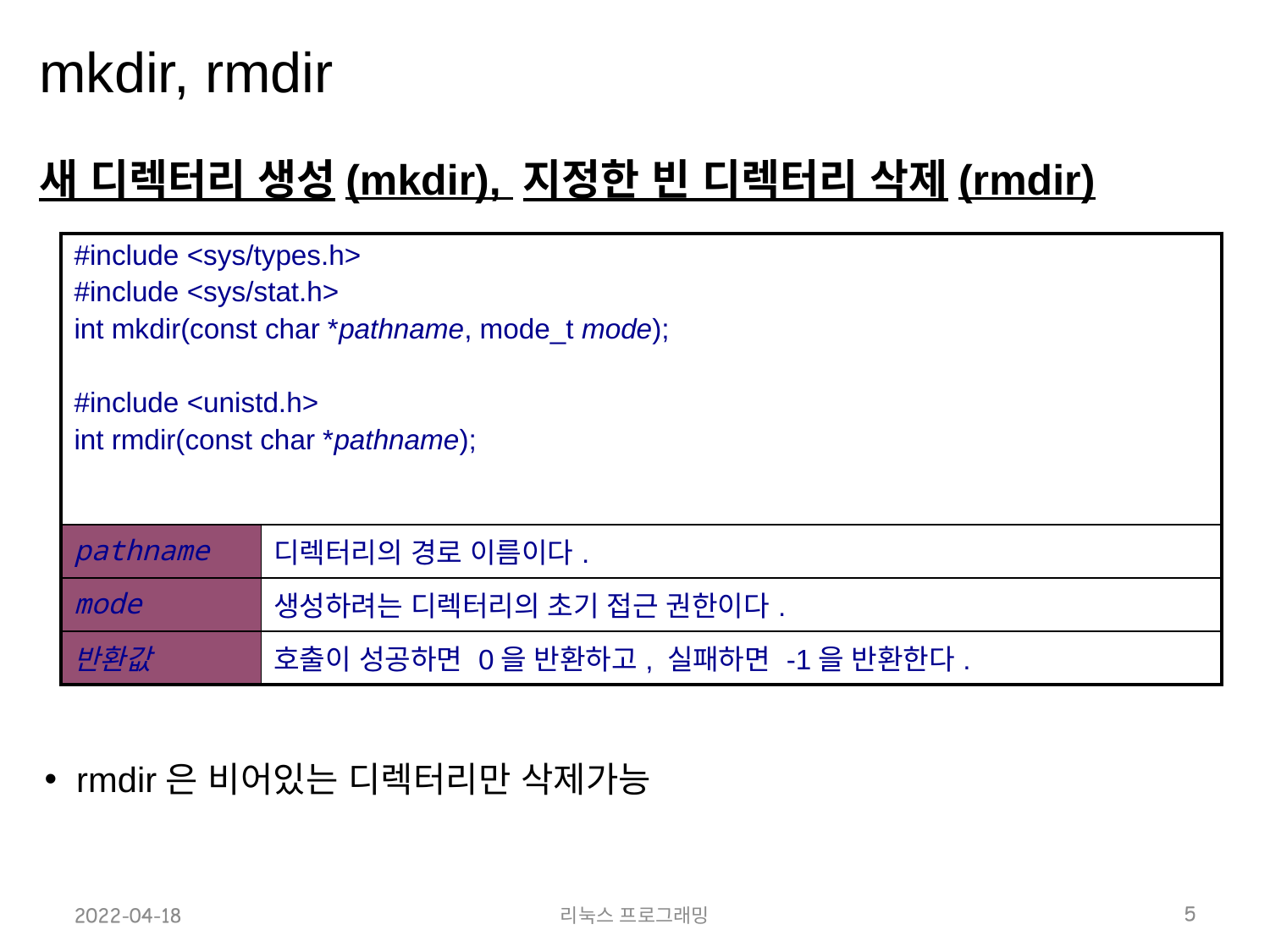

# mkdir, rmdir
새 디렉터리 생성(mkdir), 지정한 빈 디렉터리 삭제(rmdir)

rmdir은 비어있는 디렉터리만 삭제가능
| #include <sys/types.h> #include <sys/stat.h> int mkdir(const char \*pathname, mode\_t mode); #include <unistd.h> int rmdir(const char \*pathname); |  |
| --- | --- |
| pathname | 디렉터리의 경로 이름이다. |
| mode | 생성하려는 디렉터리의 초기 접근 권한이다. |
| 반환값 | 호출이 성공하면 0을 반환하고, 실패하면 -1을 반환한다. |
2022-04-18
리눅스 프로그래밍
5